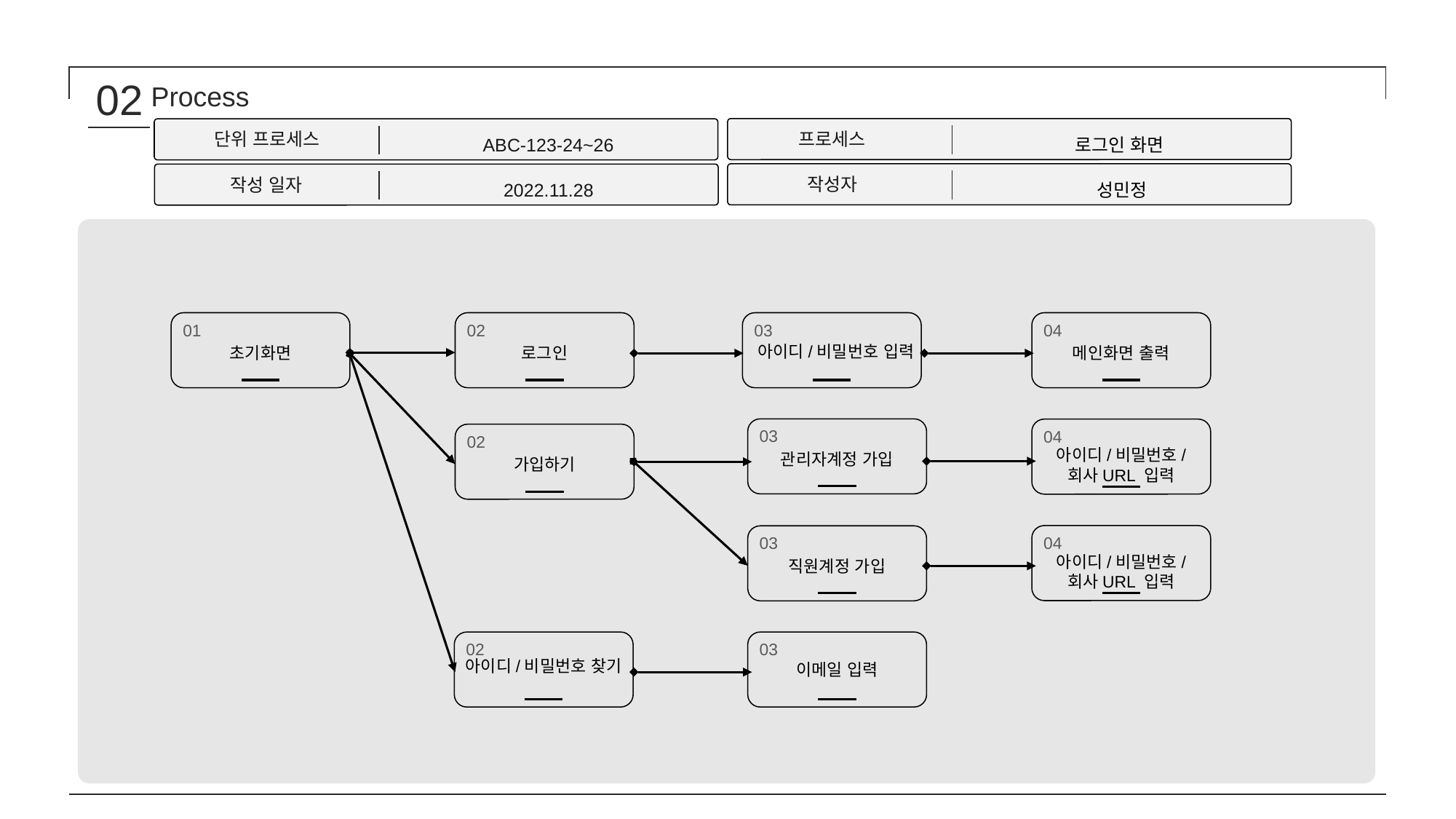

02
Process

프로세스
로그인 화면

단위 프로세스
ABC-123-24~26

작성자
성민정

작성 일자
2022.11.28

01
초기화면

02
로그인

03
아이디/비밀번호 입력

04
메인화면 출력

03
관리자계정 가입

04
아이디/비밀번호/
회사URL 입력

02
가입하기

04
아이디/비밀번호/
회사URL 입력

03
직원계정 가입

02
아이디/비밀번호 찾기

03
이메일 입력